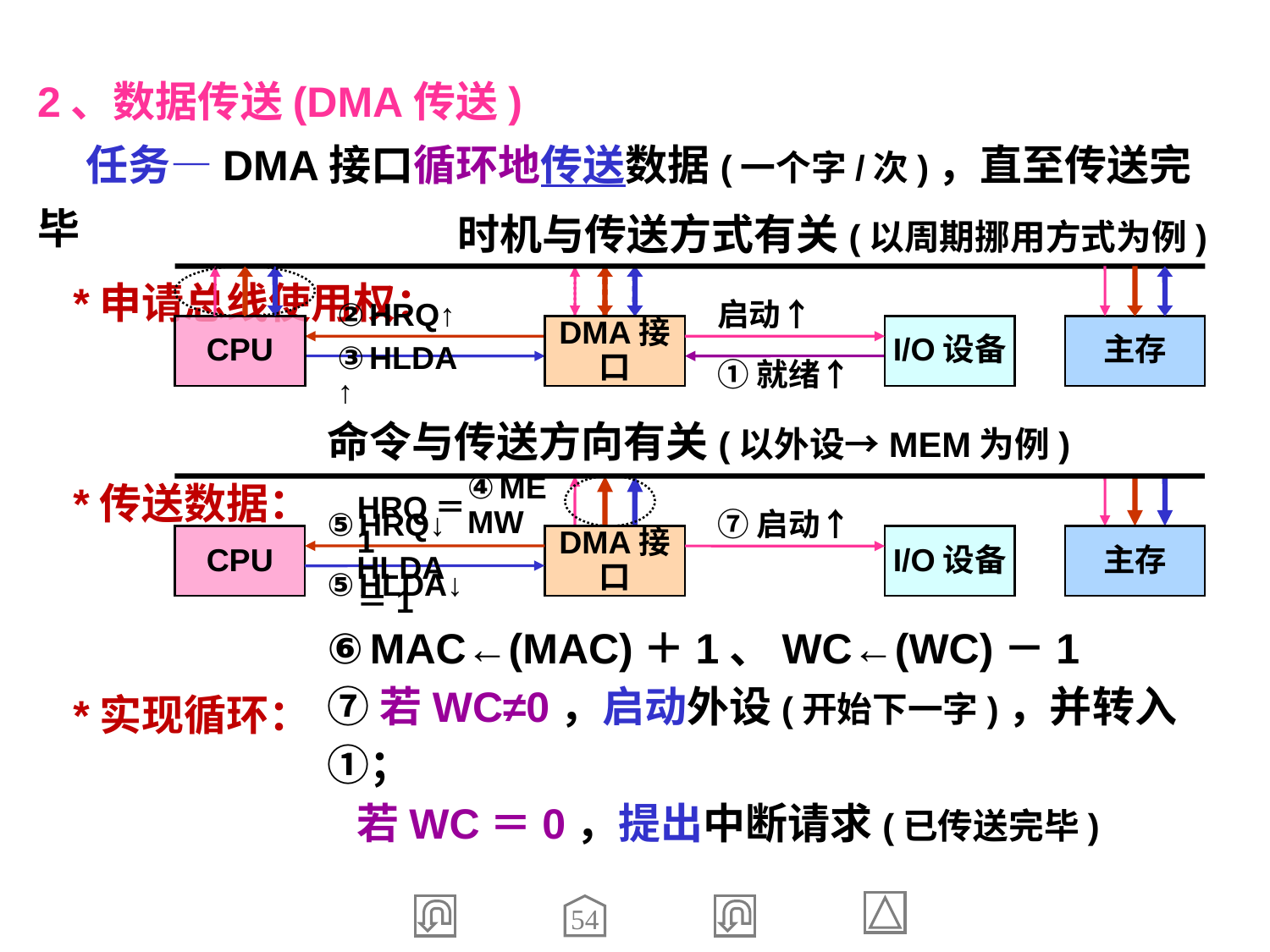

2、数据传送(DMA传送)
    任务—DMA接口循环地传送数据(一个字/次)，直至传送完毕
   *申请总线使用权：

   *传送数据：

   *实现循环：
时机与传送方式有关(以周期挪用方式为例)

CPU
DMA接口
I/O设备
主存

②HRQ↑

启动↑

③HLDA↑

①就绪↑
命令与传送方向有关(以外设→MEM为例)

CPU
DMA接口
I/O设备
主存

④MEMW
⑤HRQ↓
⑤HLDA↓
HRQ＝1
HLDA＝1
⑦启动↑

⑥MAC←(MAC)＋1、WC←(WC)－1
⑦若WC≠0，启动外设(开始下一字)，并转入①；
  若WC＝0，提出中断请求(已传送完毕)

54

57